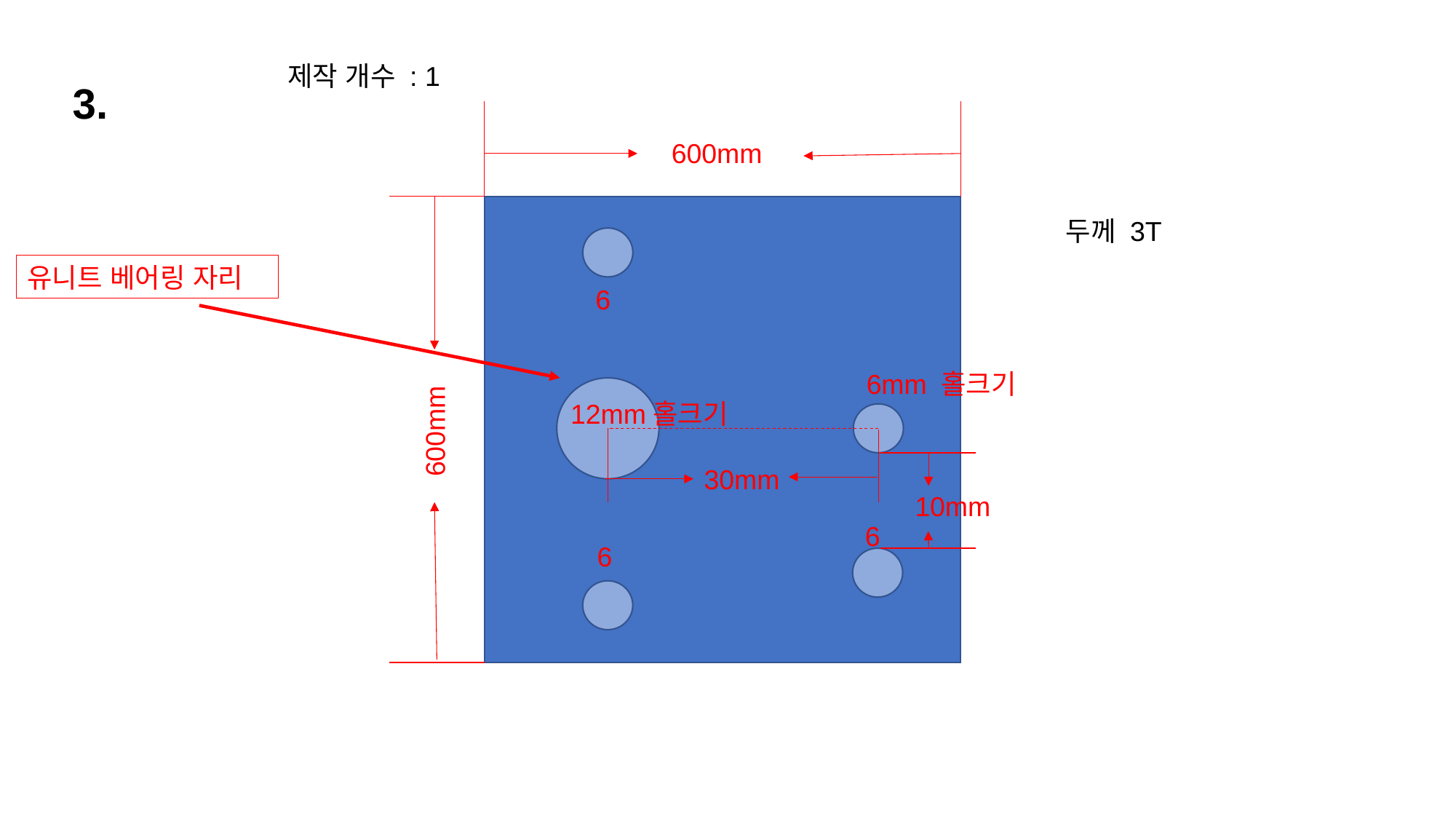

제작 개수 : 1
3.
600mm

두께 3T

유니트 베어링 자리
6
6mm 홀크기

12mm홀크기
600mm

30mm
10mm
6
6